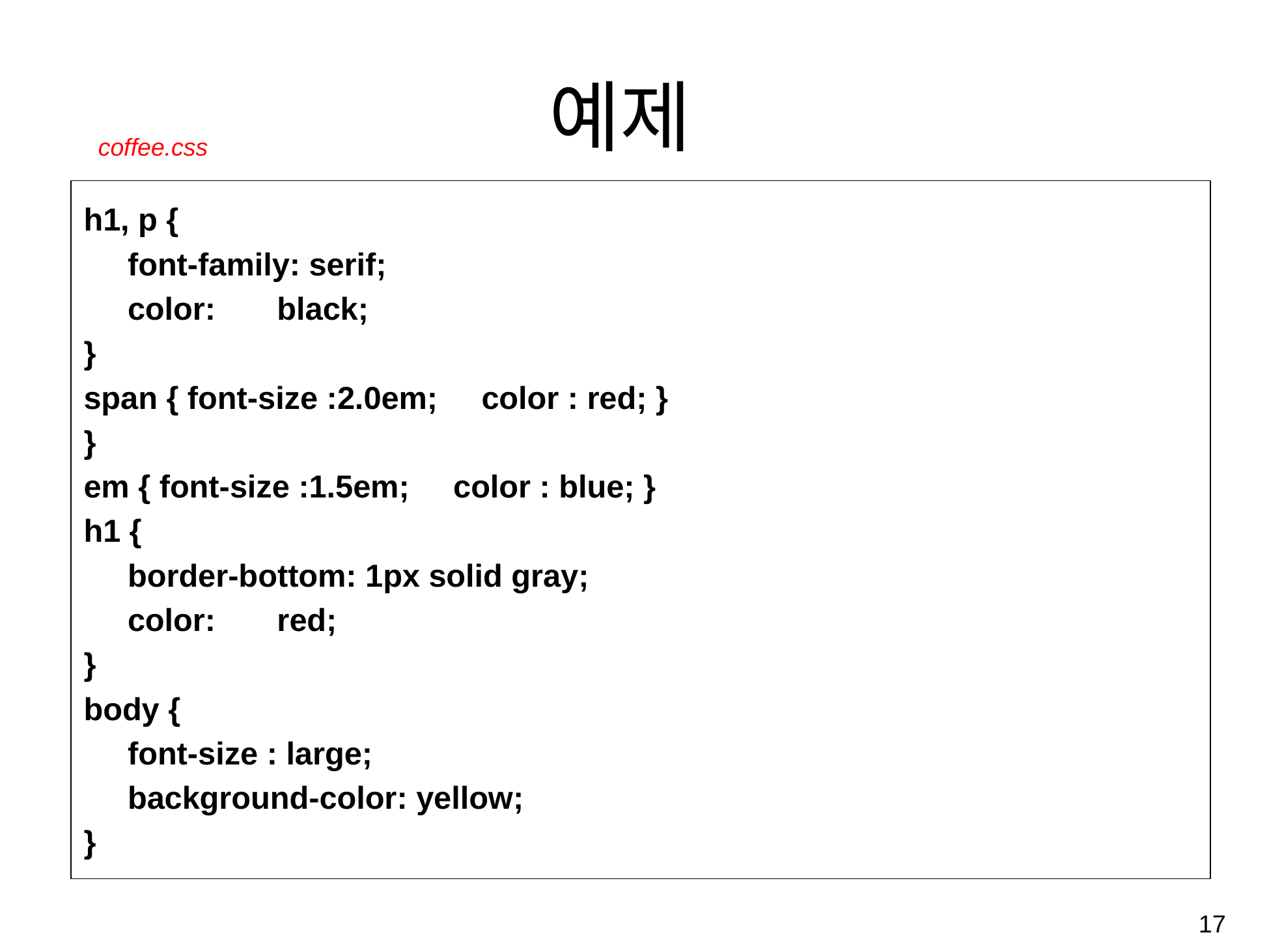

# 예제
coffee.css
h1, p {
     font-family: serif;
     color:       black;
}
span { font-size :2.0em;     color : red; }
}
em { font-size :1.5em;     color : blue; }
h1 {
     border-bottom: 1px solid gray;
     color:       red;
}
body {
     font-size : large;
     background-color: yellow;
}
17